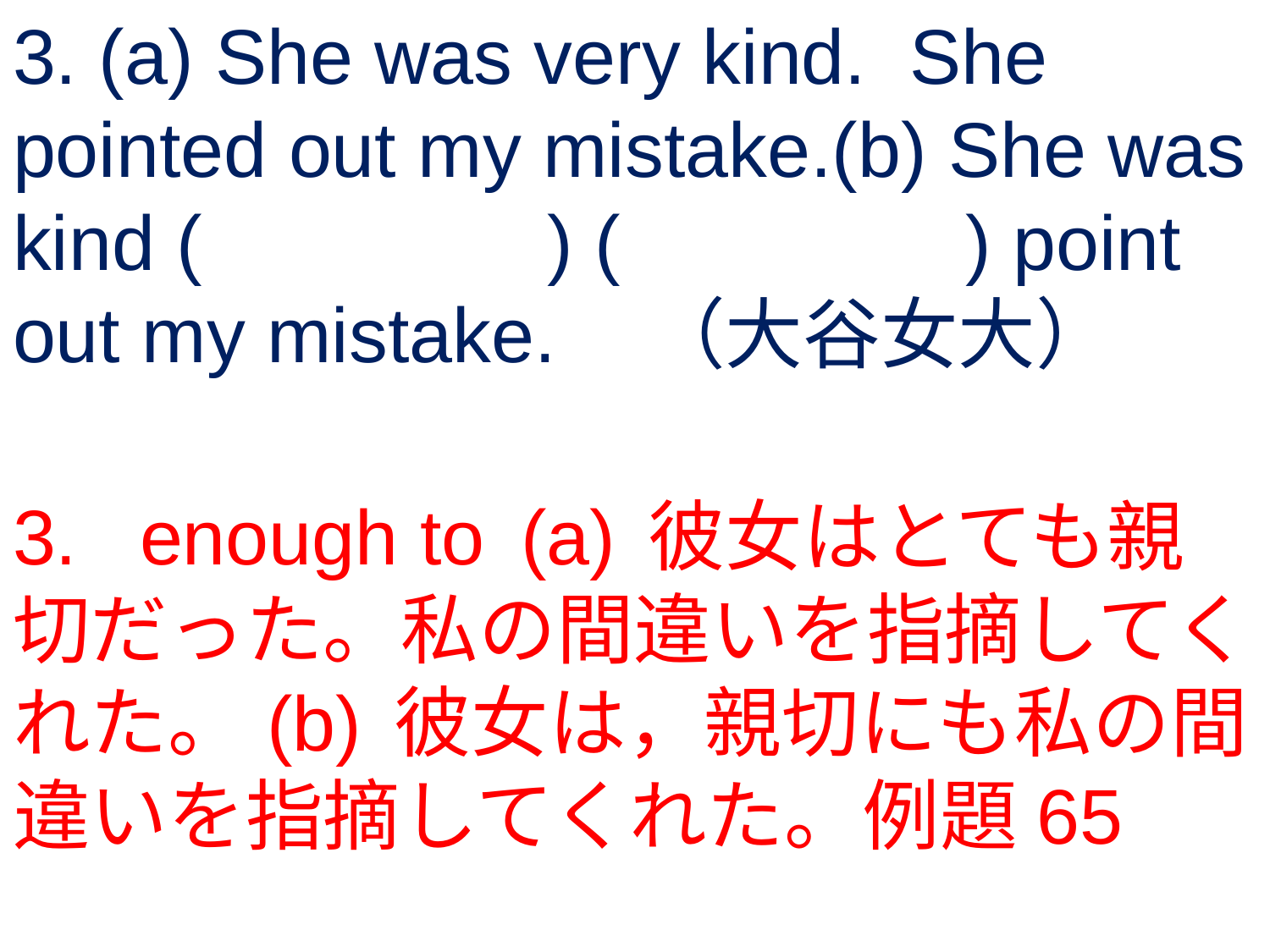

# 3. (a) She was very kind.  She pointed out my mistake.(b) She was kind (                ) (                ) point out my mistake.	（大谷女大）
3.	enough to	(a)	彼女はとても親切だった。私の間違いを指摘してくれた。	(b)	彼女は，親切にも私の間違いを指摘してくれた。例題65